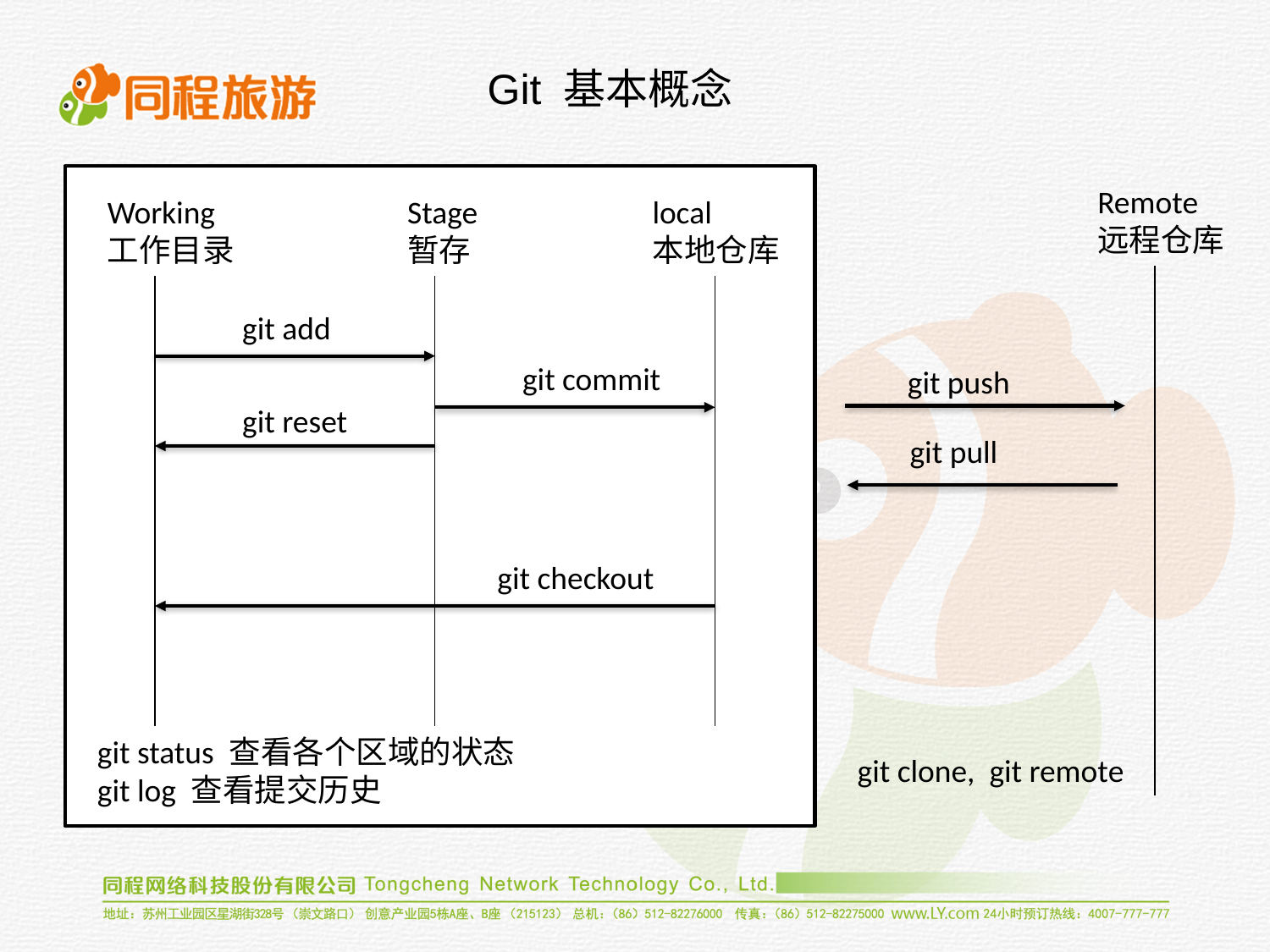

Git 基本概念

Remote
远程仓库
Working
工作目录
Stage
暂存
local
本地仓库
git add
git commit
git push
git reset
git pull
git checkout
git status 查看各个区域的状态
git log 查看提交历史
git clone,  git remote